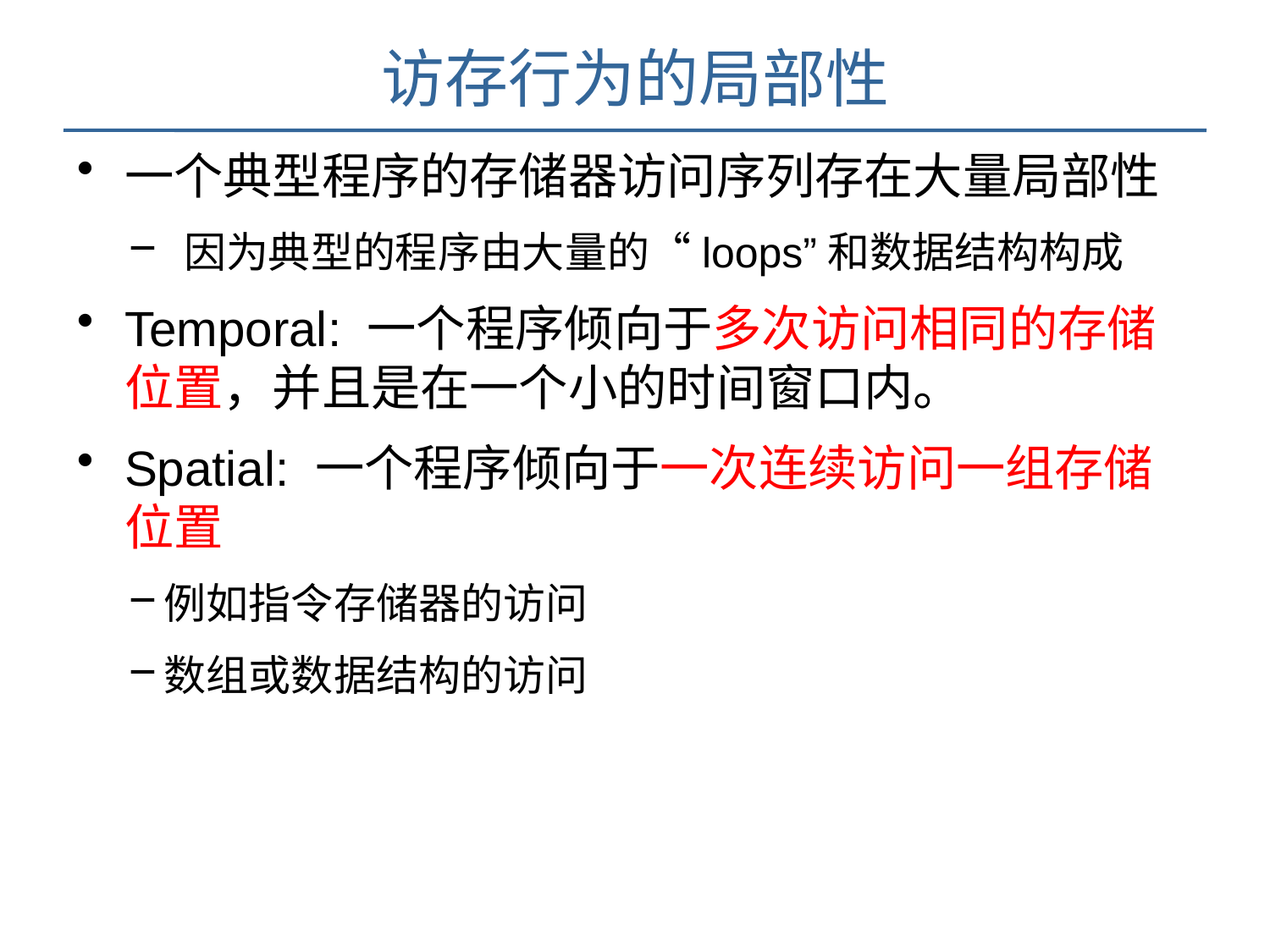

# 访存行为的局部性
一个典型程序的存储器访问序列存在大量局部性
 因为典型的程序由大量的“loops”和数据结构构成
Temporal: 一个程序倾向于多次访问相同的存储位置，并且是在一个小的时间窗口内。
Spatial: 一个程序倾向于一次连续访问一组存储位置
例如指令存储器的访问
数组或数据结构的访问